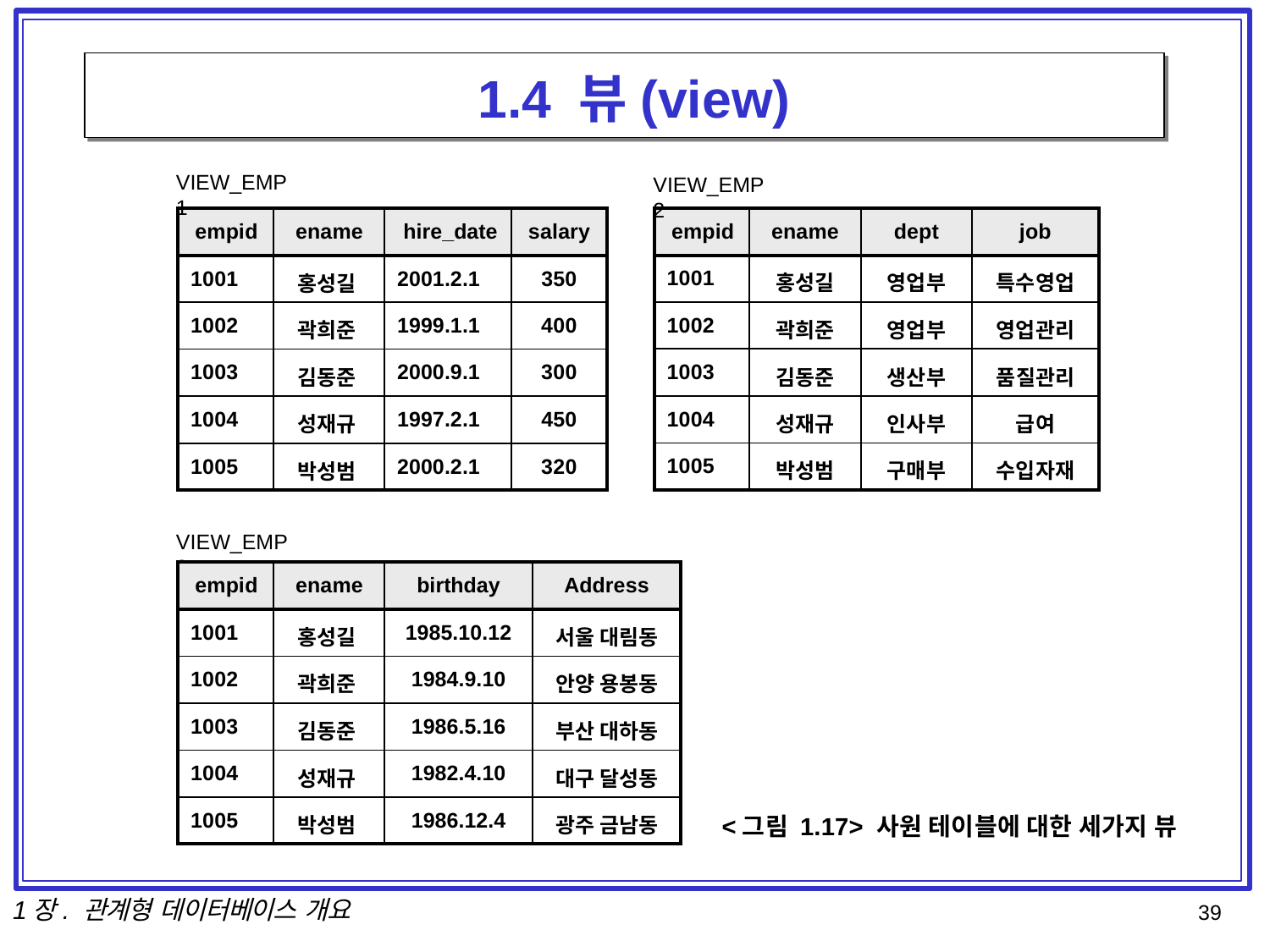

# 1.4 뷰(view)
VIEW_EMP1
VIEW_EMP2
| empid | ename | dept | job |
| --- | --- | --- | --- |
| 1001 | 홍성길 | 영업부 | 특수영업 |
| 1002 | 곽희준 | 영업부 | 영업관리 |
| 1003 | 김동준 | 생산부 | 품질관리 |
| 1004 | 성재규 | 인사부 | 급여 |
| 1005 | 박성범 | 구매부 | 수입자재 |
| empid | ename | hire\_date | salary |
| --- | --- | --- | --- |
| 1001 | 홍성길 | 2001.2.1 | 350 |
| 1002 | 곽희준 | 1999.1.1 | 400 |
| 1003 | 김동준 | 2000.9.1 | 300 |
| 1004 | 성재규 | 1997.2.1 | 450 |
| 1005 | 박성범 | 2000.2.1 | 320 |
VIEW_EMP3
| empid | ename | birthday | Address |
| --- | --- | --- | --- |
| 1001 | 홍성길 | 1985.10.12 | 서울 대림동 |
| 1002 | 곽희준 | 1984.9.10 | 안양 용봉동 |
| 1003 | 김동준 | 1986.5.16 | 부산 대하동 |
| 1004 | 성재규 | 1982.4.10 | 대구 달성동 |
| 1005 | 박성범 | 1986.12.4 | 광주 금남동 |
<그림 1.17> 사원 테이블에 대한 세가지 뷰
1장. 관계형 데이터베이스 개요
39